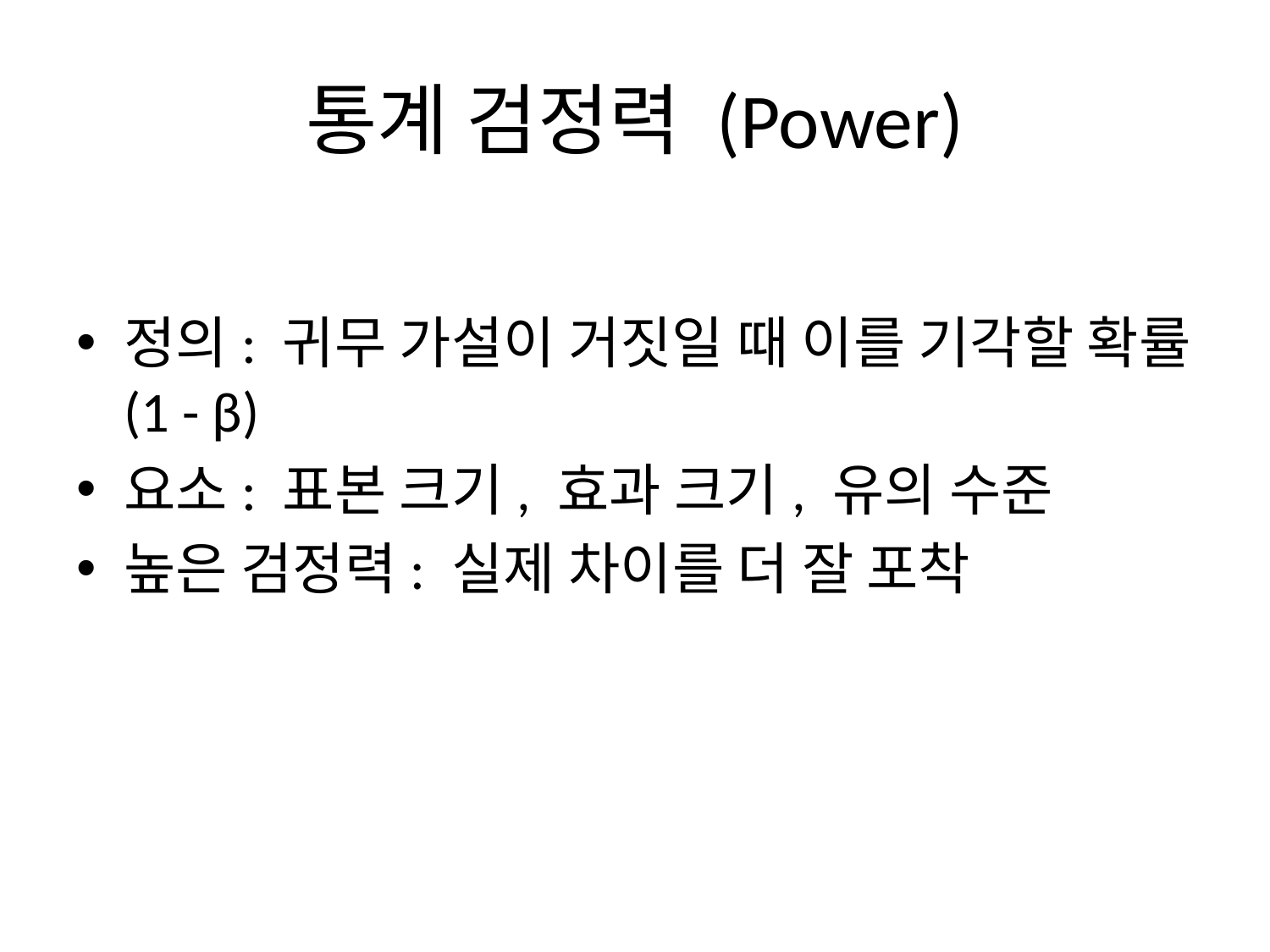

# 통계 검정력 (Power)

정의: 귀무 가설이 거짓일 때 이를 기각할 확률 (1 - β)
요소: 표본 크기, 효과 크기, 유의 수준
높은 검정력: 실제 차이를 더 잘 포착